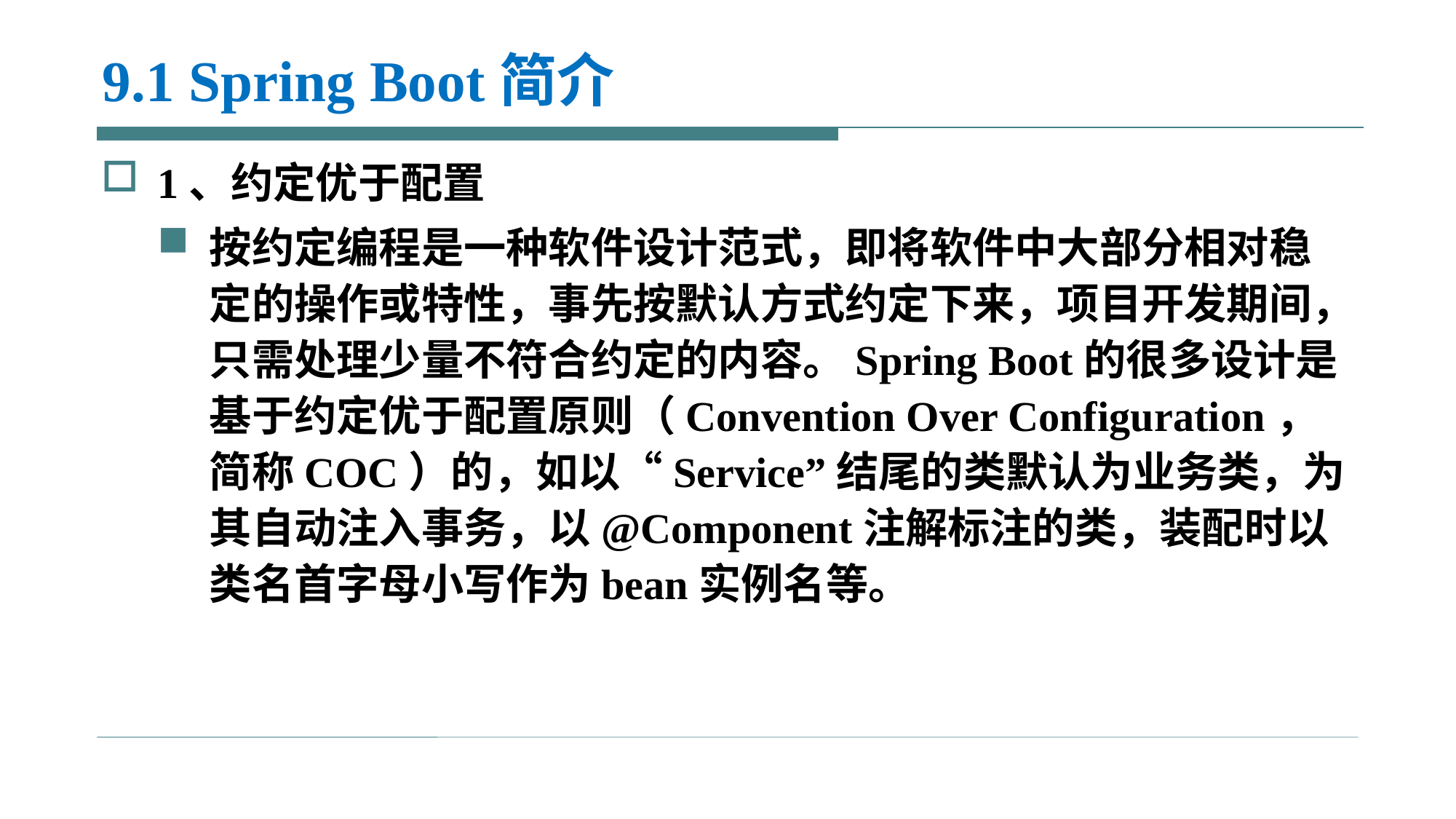

# 9.1 Spring Boot简介
1、约定优于配置
按约定编程是一种软件设计范式，即将软件中大部分相对稳定的操作或特性，事先按默认方式约定下来，项目开发期间，只需处理少量不符合约定的内容。Spring Boot的很多设计是基于约定优于配置原则（Convention Over Configuration，简称COC）的，如以“Service”结尾的类默认为业务类，为其自动注入事务，以@Component注解标注的类，装配时以类名首字母小写作为bean实例名等。
5